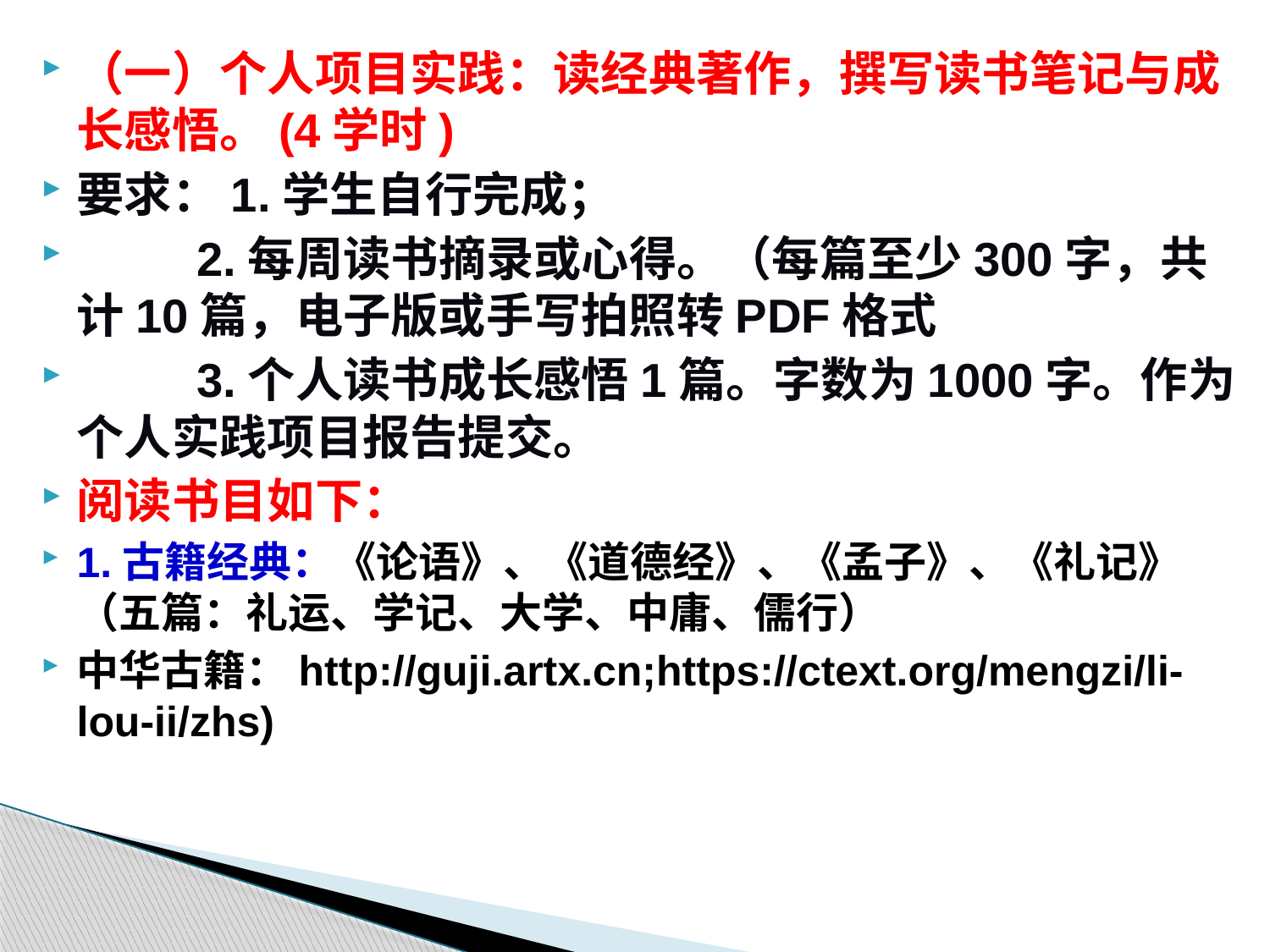

（一）个人项目实践：读经典著作，撰写读书笔记与成长感悟。(4学时)
要求：1.学生自行完成；
         2.每周读书摘录或心得。（每篇至少300字，共计10篇，电子版或手写拍照转PDF格式
         3.个人读书成长感悟1篇。字数为1000字。作为个人实践项目报告提交。
阅读书目如下：
1.古籍经典：《论语》、《道德经》、《孟子》、《礼记》（五篇：礼运、学记、大学、中庸、儒行）
中华古籍：http://guji.artx.cn;https://ctext.org/mengzi/li-lou-ii/zhs)